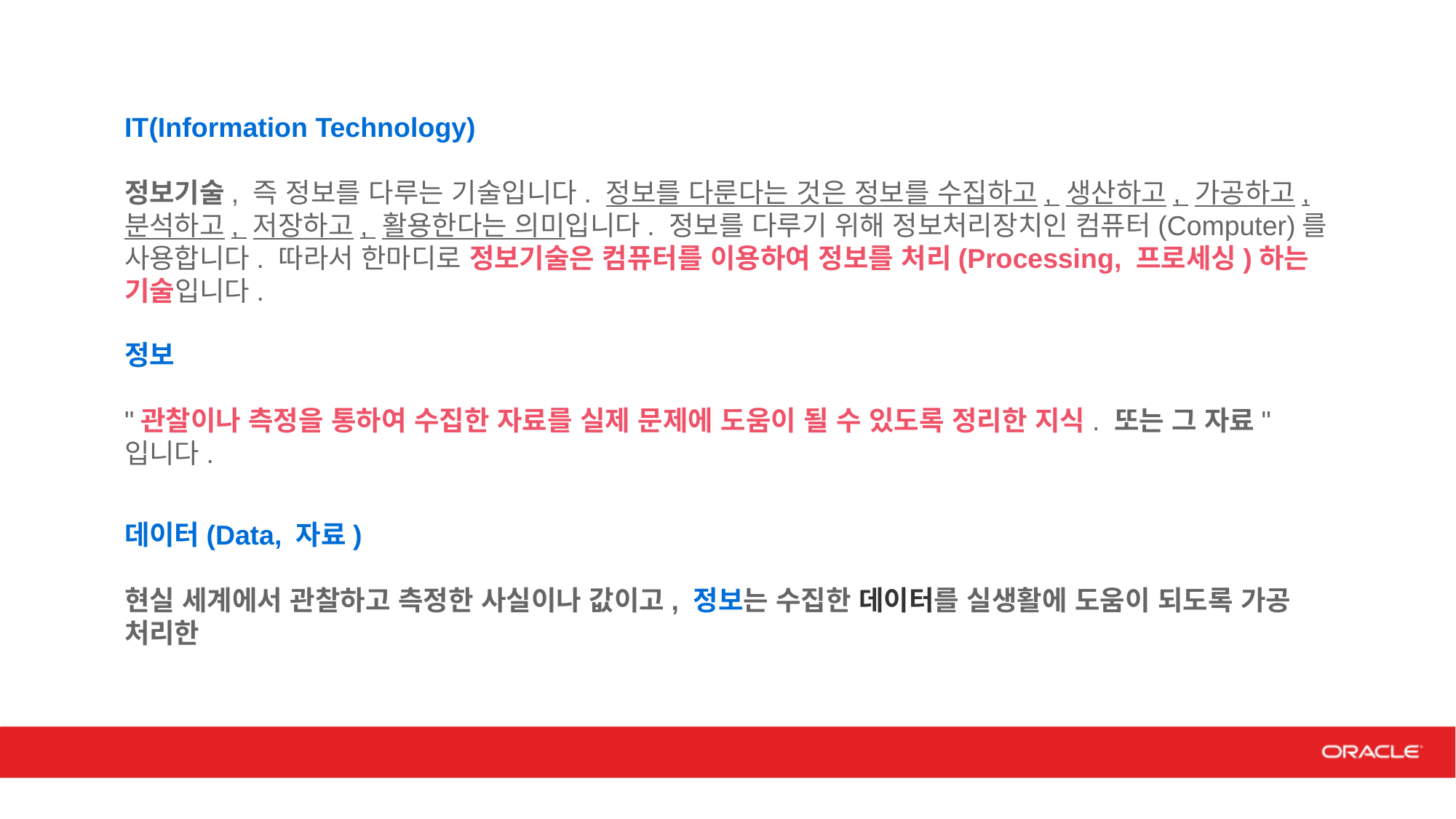

IT(Information Technology)

정보기술, 즉 정보를 다루는 기술입니다. 정보를 다룬다는 것은 정보를 수집하고, 생산하고, 가공하고, 분석하고, 저장하고, 활용한다는 의미입니다. 정보를 다루기 위해 정보처리장치인 컴퓨터(Computer)를 사용합니다. 따라서 한마디로 정보기술은 컴퓨터를 이용하여 정보를 처리(Processing, 프로세싱)하는 기술입니다.
정보

"관찰이나 측정을 통하여 수집한 자료를 실제 문제에 도움이 될 수 있도록 정리한 지식. 또는 그 자료"입니다.
데이터(Data, 자료)

현실 세계에서 관찰하고 측정한 사실이나 값이고, 정보는 수집한 데이터를 실생활에 도움이 되도록 가공 처리한